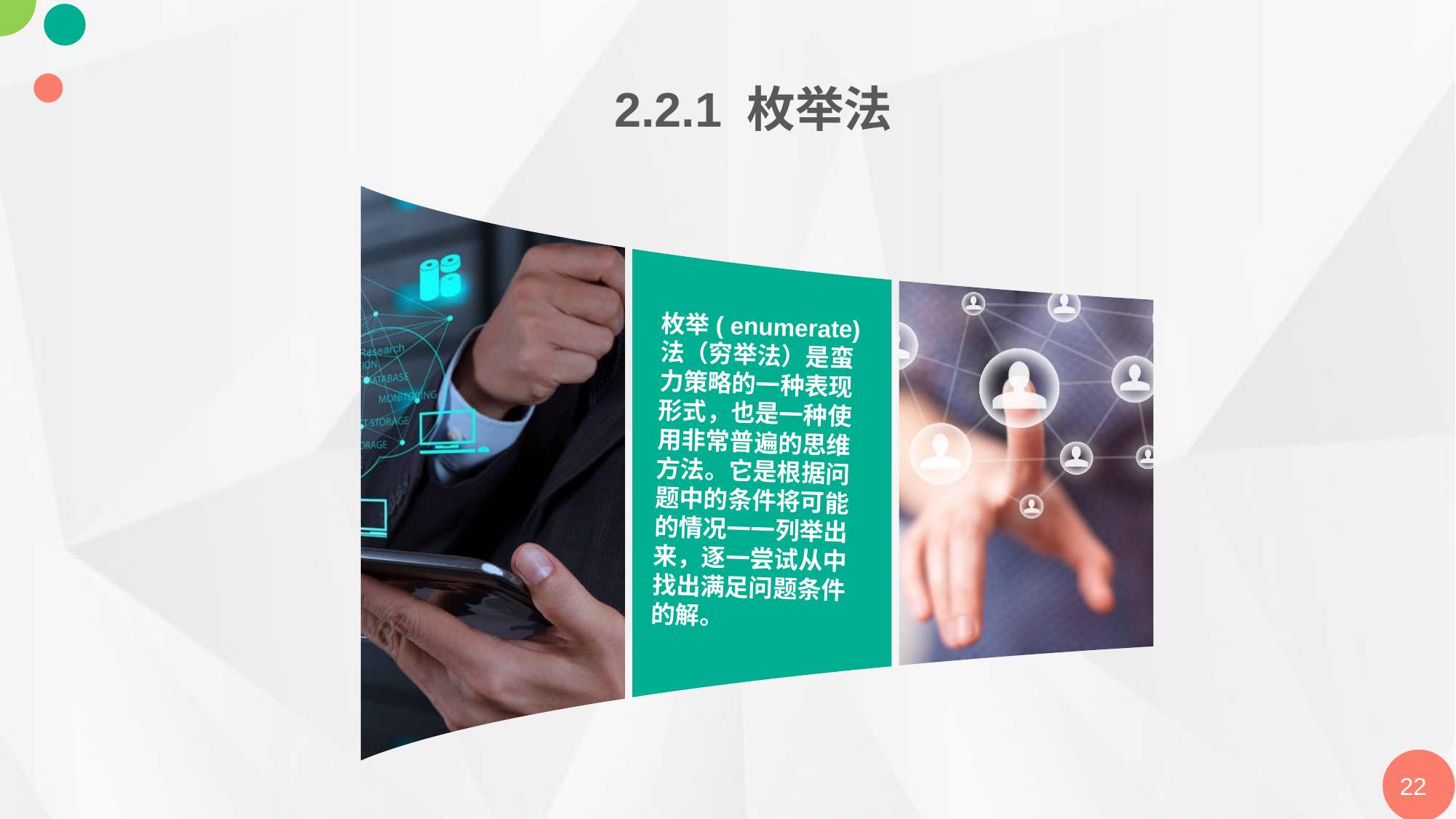

2.2.1 枚举法

枚举( enumerate)法（穷举法）是蛮力策略的一种表现形式，也是一种使用非常普遍的思维方法。它是根据问题中的条件将可能的情况一一列举出来，逐一尝试从中找出满足问题条件的解。